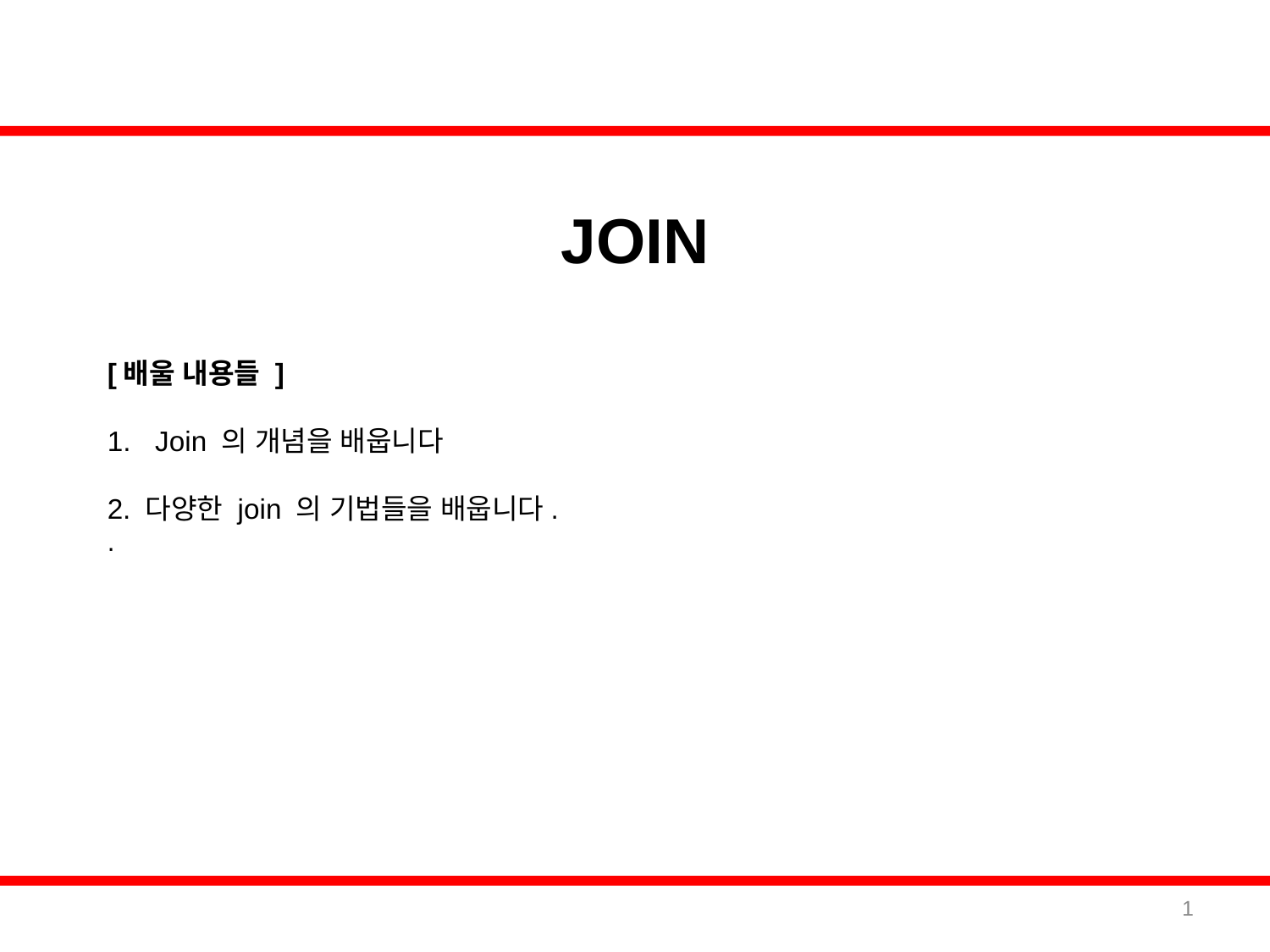

# JOIN
[배울 내용들 ]

Join 의 개념을 배웁니다

2. 다양한 join 의 기법들을 배웁니다.
.

1